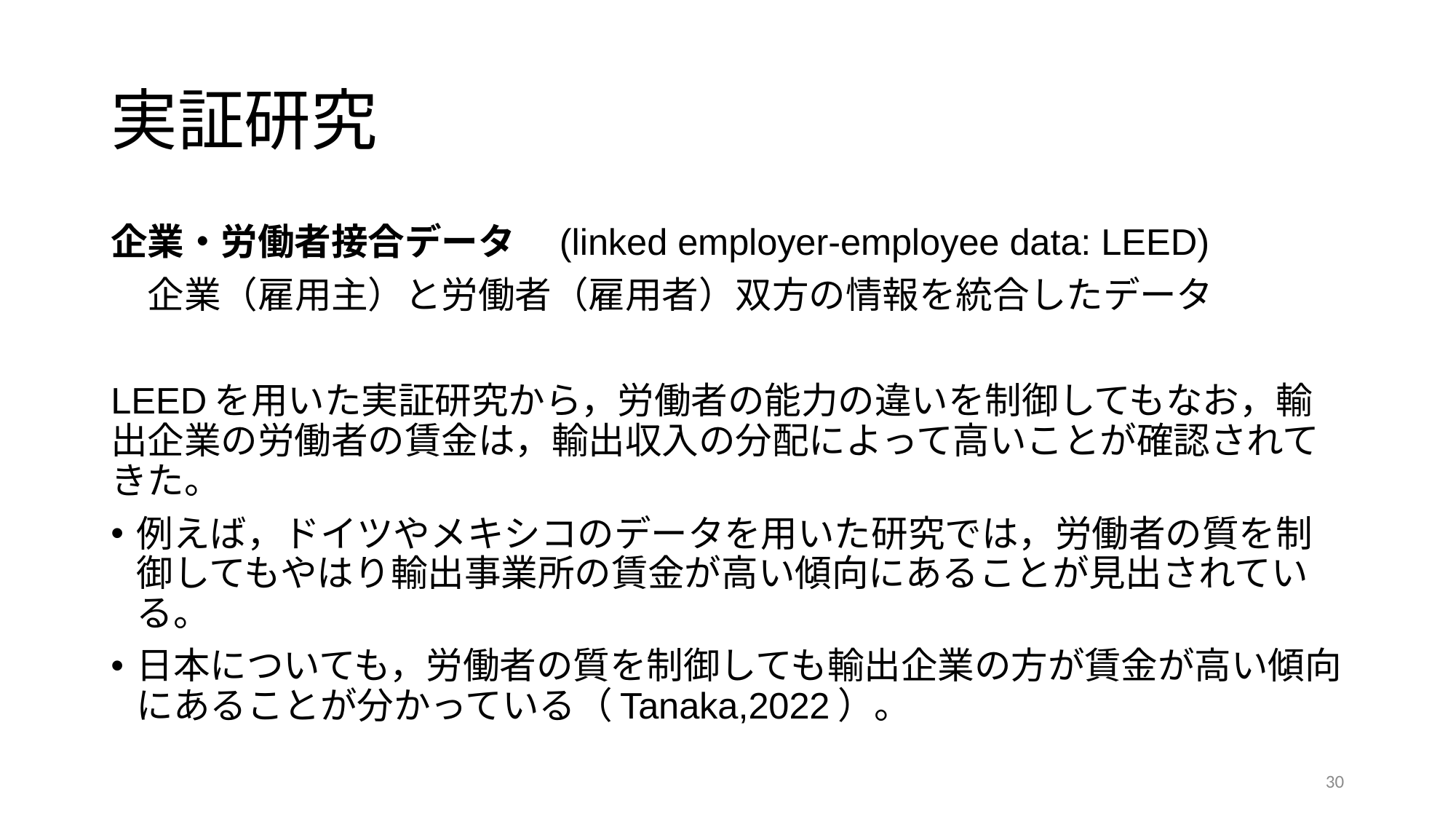

# 実証研究
企業・労働者接合データ　(linked employer-employee data: LEED)
　企業（雇用主）と労働者（雇用者）双方の情報を統合したデータ

LEEDを用いた実証研究から，労働者の能力の違いを制御してもなお，輸出企業の労働者の賃金は，輸出収入の分配によって高いことが確認されてきた。
例えば，ドイツやメキシコのデータを用いた研究では，労働者の質を制御してもやはり輸出事業所の賃金が高い傾向にあることが見出されている。
日本についても，労働者の質を制御しても輸出企業の方が賃金が高い傾向にあることが分かっている（Tanaka,2022）。
30